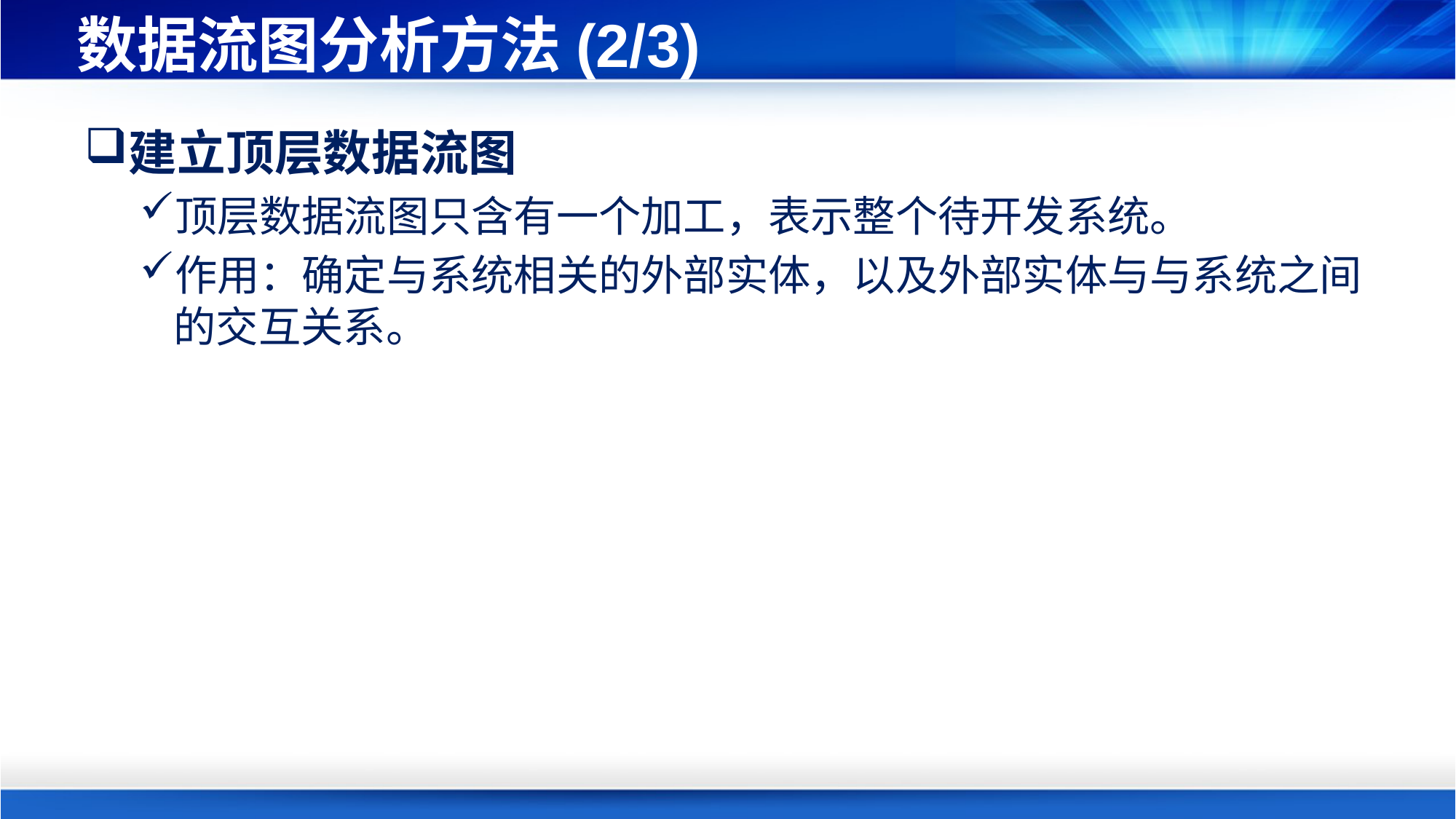

# 数据流图分析方法(2/3)
建立顶层数据流图
顶层数据流图只含有一个加工，表示整个待开发系统。
作用：确定与系统相关的外部实体，以及外部实体与与系统之间的交互关系。